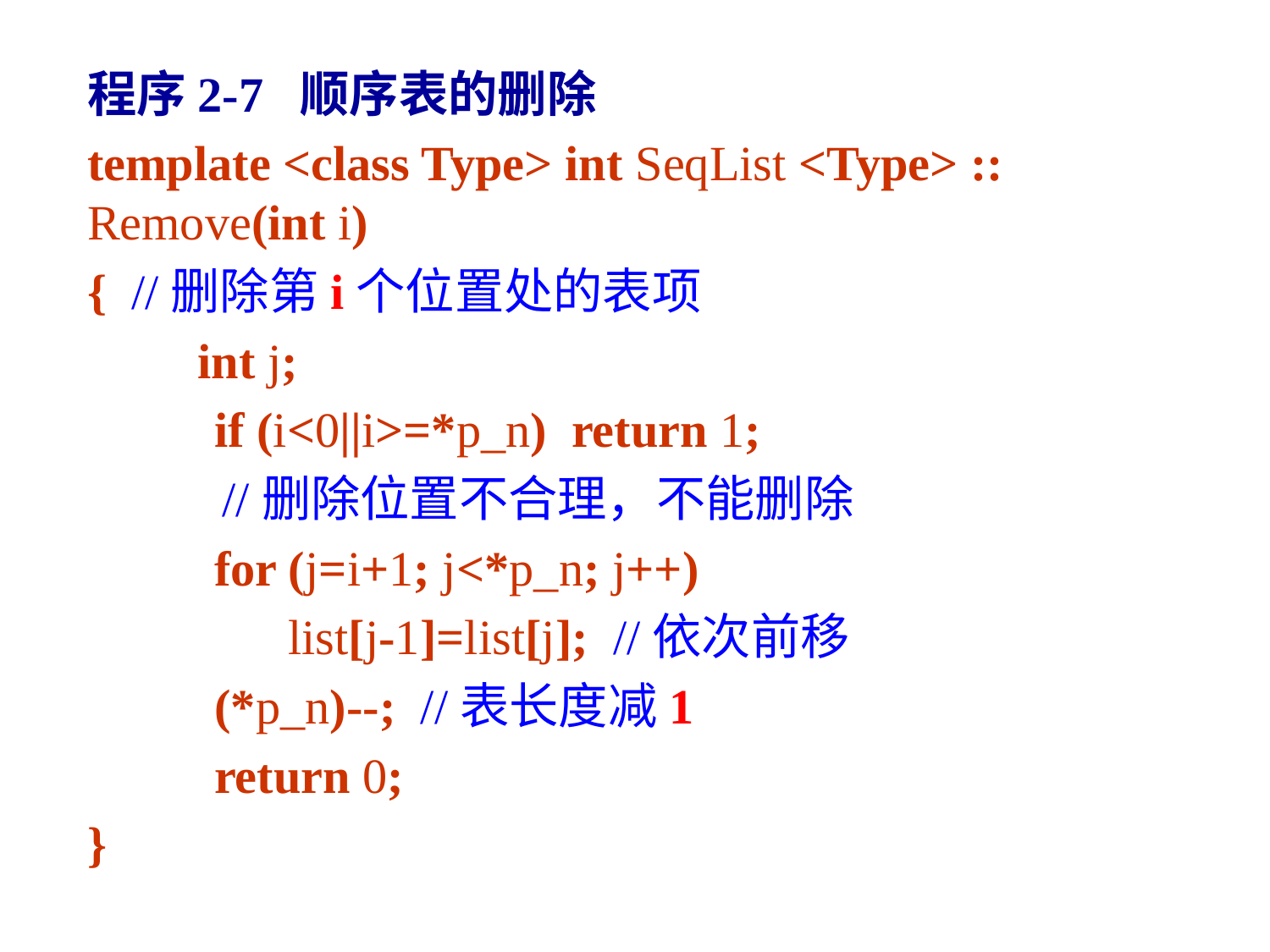

程序2-7  顺序表的删除
template <class Type> int SeqList <Type> :: Remove(int i)
{  //删除第i个位置处的表项
         int j;
	if (i<0||i>=*p_n)  return 1;
           //删除位置不合理，不能删除
	for (j=i+1; j<*p_n; j++)
	      list[j-1]=list[j];  //依次前移
	(*p_n)--;  //表长度减1
	return 0;
}
62